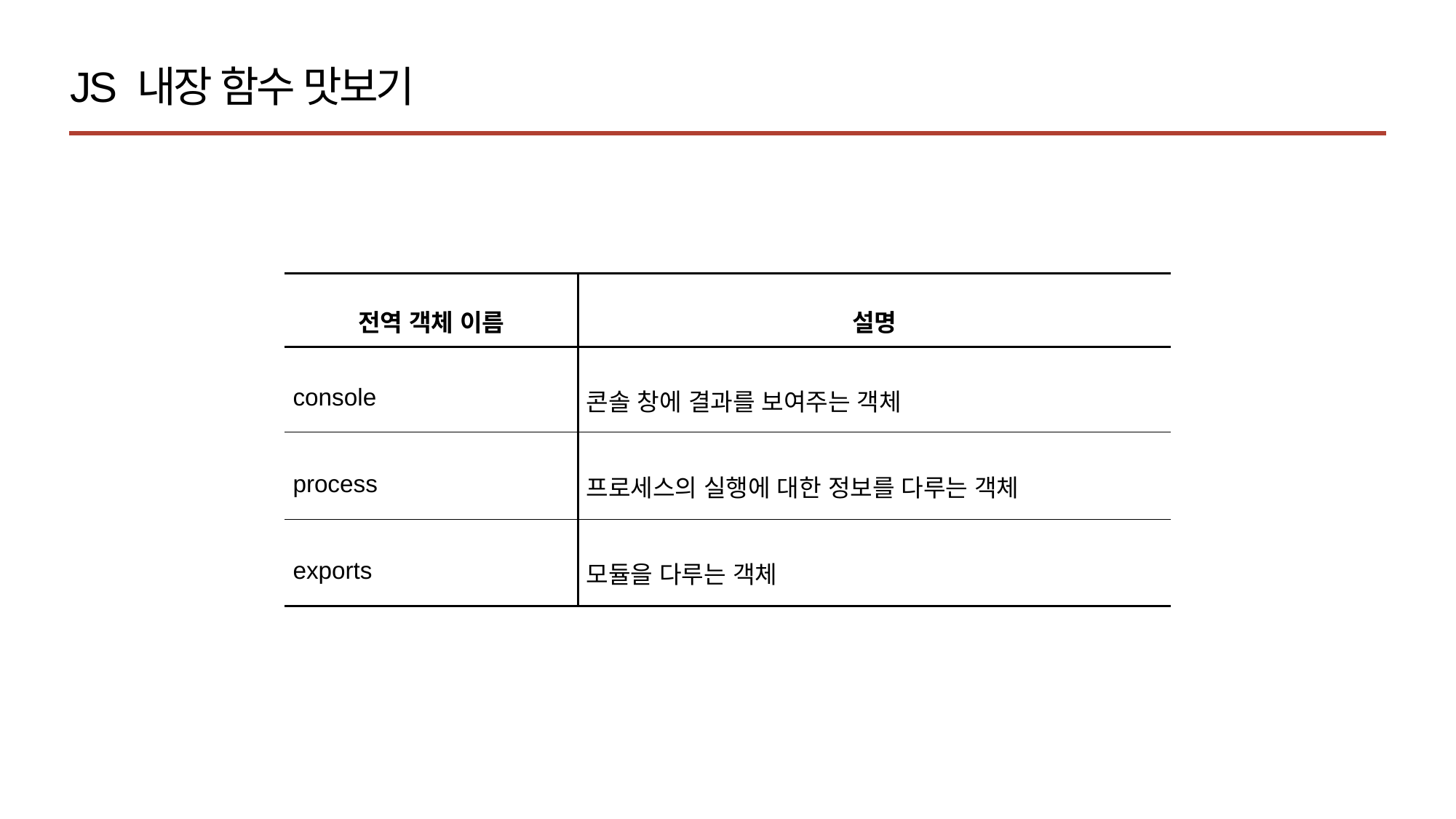

JS 내장 함수 맛보기
| 전역 객체 이름 | 설명 |
| --- | --- |
| console | 콘솔 창에 결과를 보여주는 객체 |
| process | 프로세스의 실행에 대한 정보를 다루는 객체 |
| exports | 모듈을 다루는 객체 |